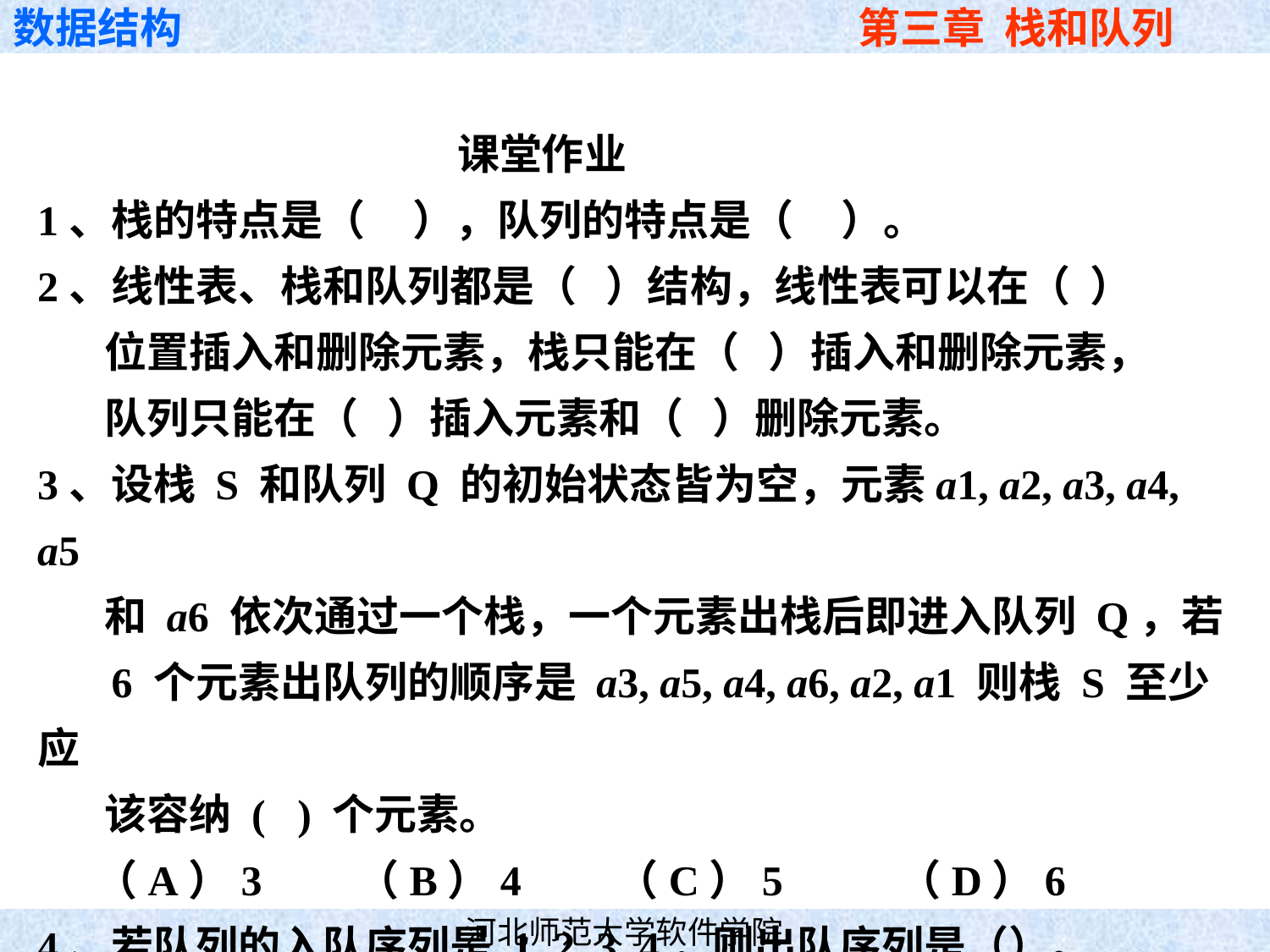

课堂作业
1、栈的特点是（     ），队列的特点是（     ）。
2、线性表、栈和队列都是（   ）结构，线性表可以在（  ）
      位置插入和删除元素，栈只能在（   ）插入和删除元素，
      队列只能在（   ）插入元素和（   ）删除元素。
3、设栈 S 和队列 Q 的初始状态皆为空，元素a1, a2, a3, a4, a5
      和 a6 依次通过一个栈，一个元素出栈后即进入队列 Q，若
       6 个元素出队列的顺序是 a3, a5, a4, a6, a2, a1 则栈 S 至少应
      该容纳 (   ) 个元素。
     （A）3        （B）4        （C）5          （D）6
4、若队列的入队序列是 1, 2, 3, 4，则出队序列是（）。
    （A）4,3,2,1（B）1,2,3,4（C）1,4,3,2（D）3,2,4,1